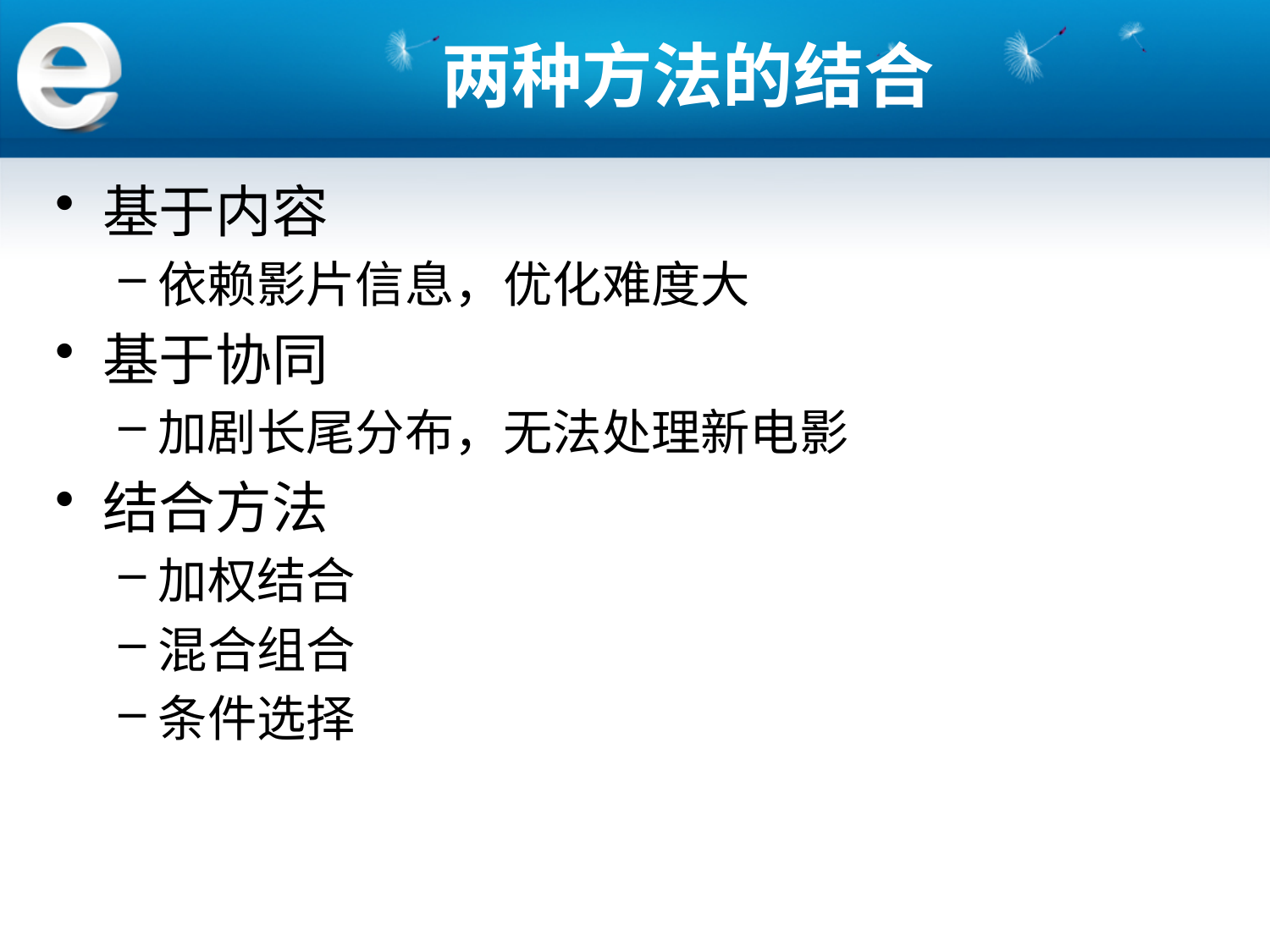

# 两种方法的结合
基于内容
依赖影片信息，优化难度大
基于协同
加剧长尾分布，无法处理新电影
结合方法
加权结合
混合组合
条件选择